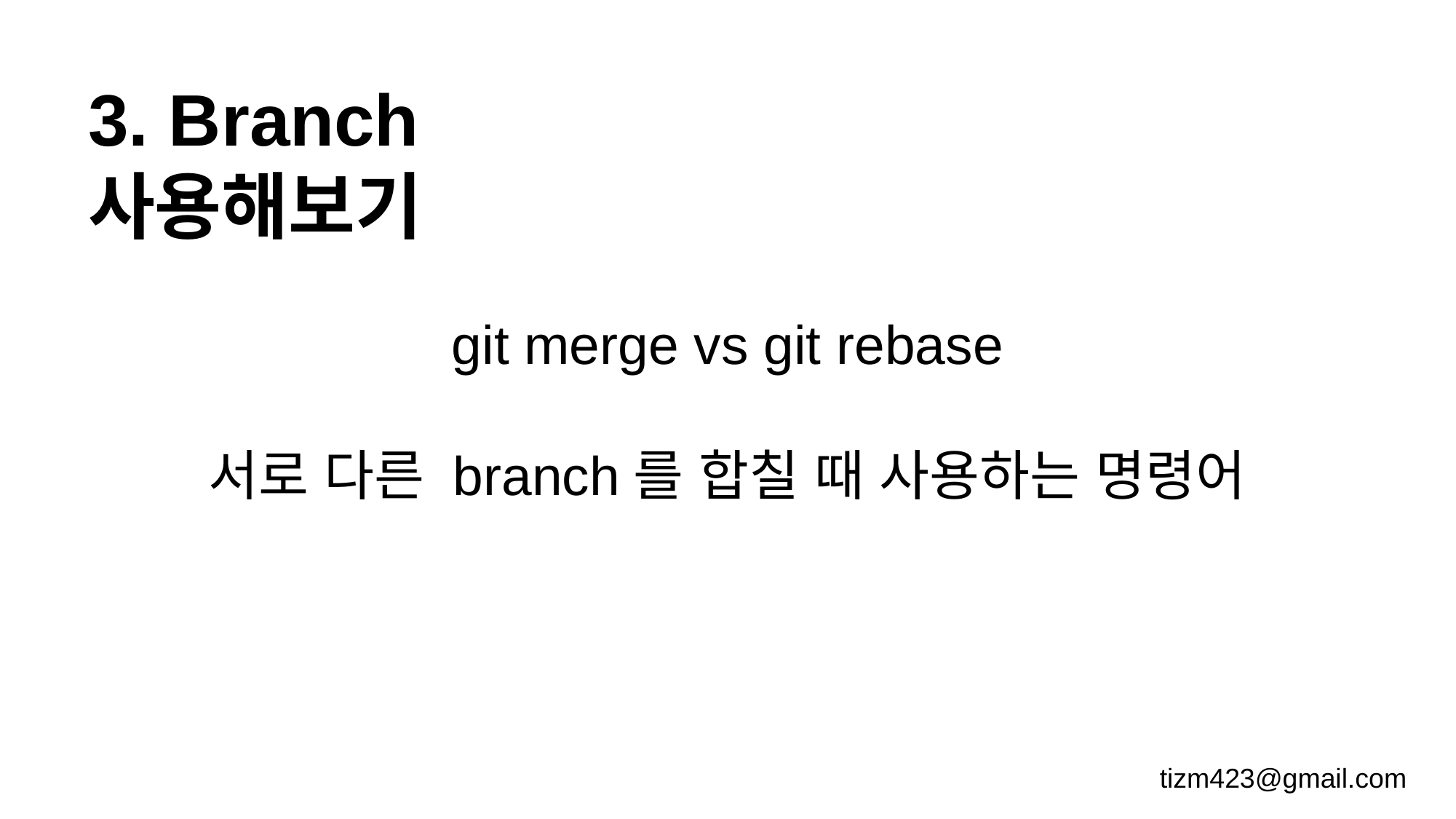

3. Branch 사용해보기
git merge vs git rebase

서로 다른 branch를 합칠 때 사용하는 명령어
tizm423@gmail.com